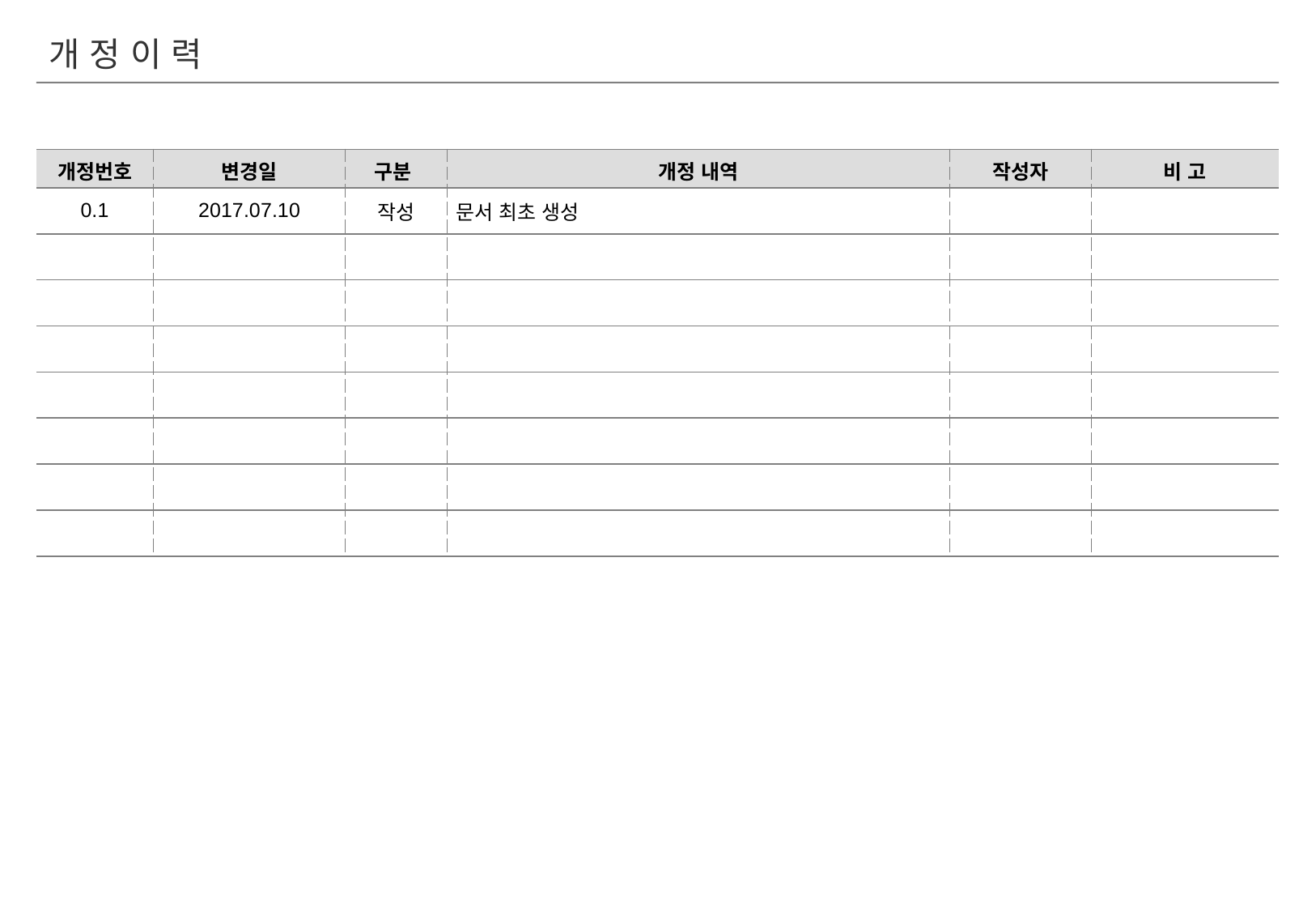

개 정 이 력

| 개정번호 | 변경일 | 구분 | 개정 내역 | 작성자 | 비 고 |
| --- | --- | --- | --- | --- | --- |
| 0.1 | 2017.07.10 | 작성 | 문서 최초 생성 |  |  |
|  |  |  |  |  |  |
|  |  |  |  |  |  |
|  |  |  |  |  |  |
|  |  |  |  |  |  |
|  |  |  |  |  |  |
|  |  |  |  |  |  |
|  |  |  |  |  |  |